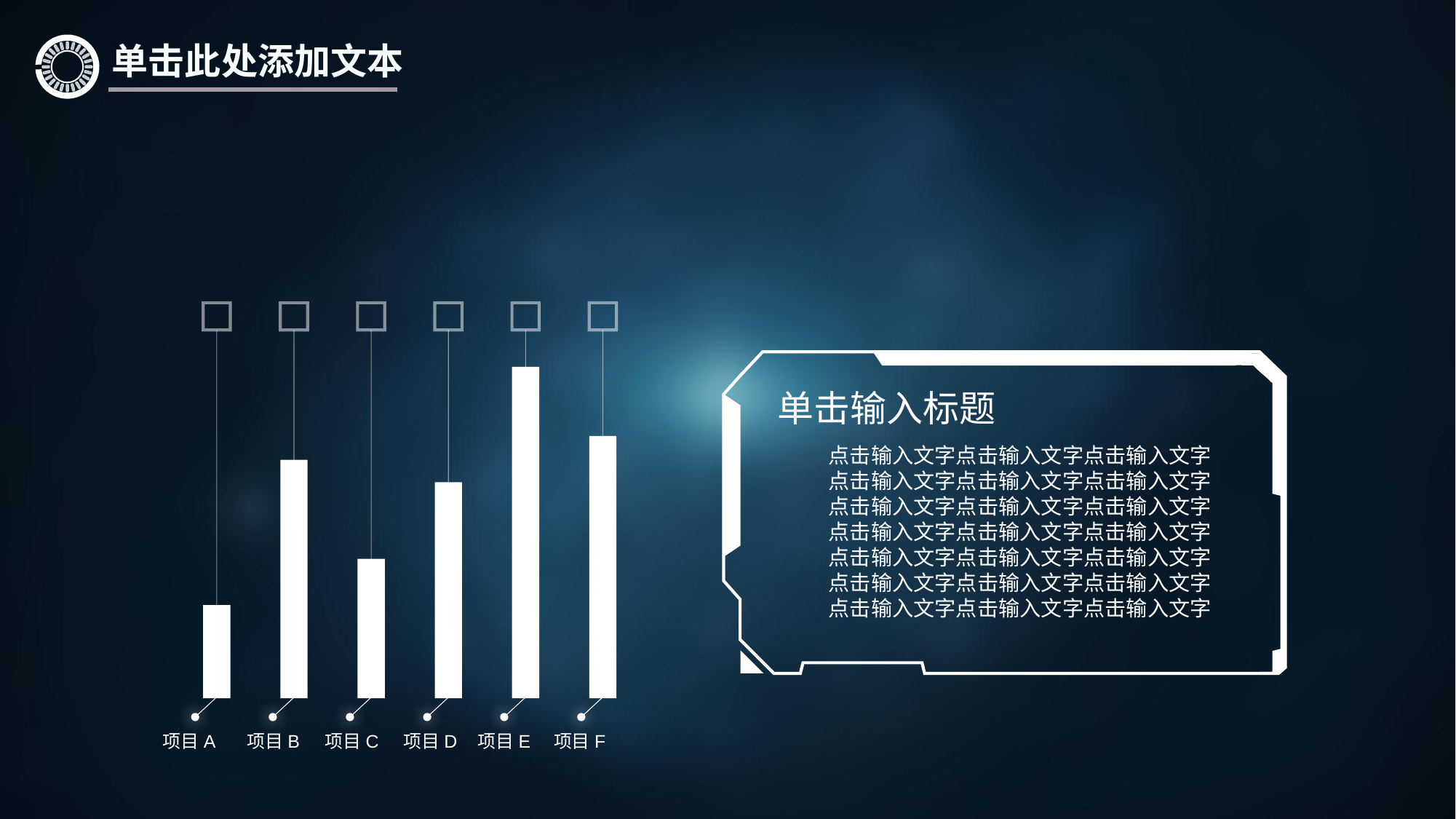

单击此处添加文本

单击输入标题

点击输入文字点击输入文字点击输入文字点击输入文字点击输入文字点击输入文字点击输入文字点击输入文字点击输入文字点击输入文字点击输入文字点击输入文字点击输入文字点击输入文字点击输入文字点击输入文字点击输入文字点击输入文字点击输入文字点击输入文字点击输入文字

项目A
项目B
项目C
项目D
项目E
项目F